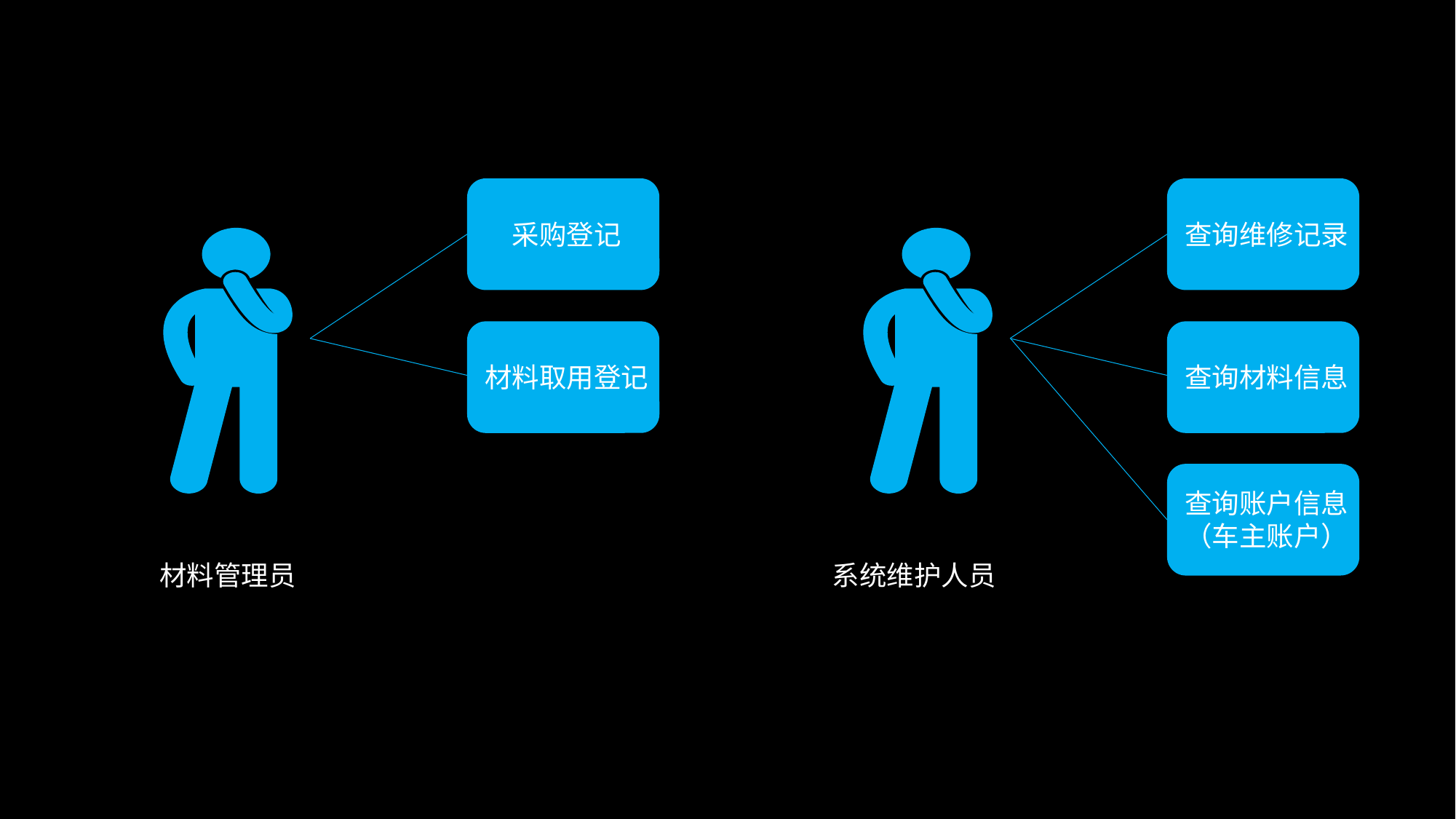

采购登记

材料取用登记
材料管理员

查询维修记录

查询材料信息
系统维护人员

查询账户信息
（车主账户）